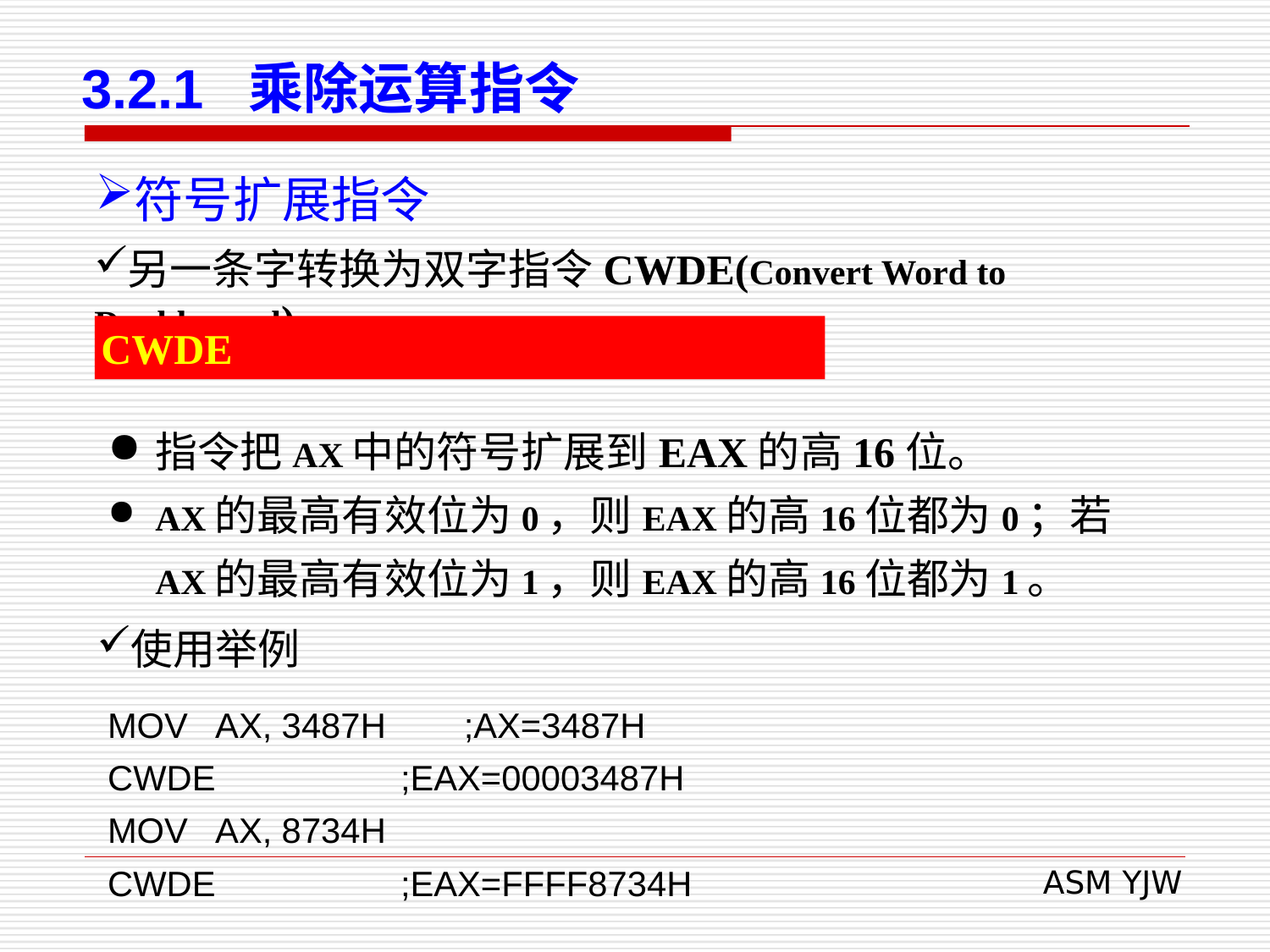

# 3.2.1  乘除运算指令
符号扩展指令
另一条字转换为双字指令CWDE(Convert Word to Doubleword)
CWDE
指令把AX中的符号扩展到EAX的高16位。
AX的最高有效位为0，则EAX的高16位都为0；若AX的最高有效位为1，则EAX的高16位都为1。
使用举例
MOV   AX, 3487H        ;AX=3487H
CWDE                   ;EAX=00003487H
MOV   AX, 8734H
CWDE                   ;EAX=FFFF8734H